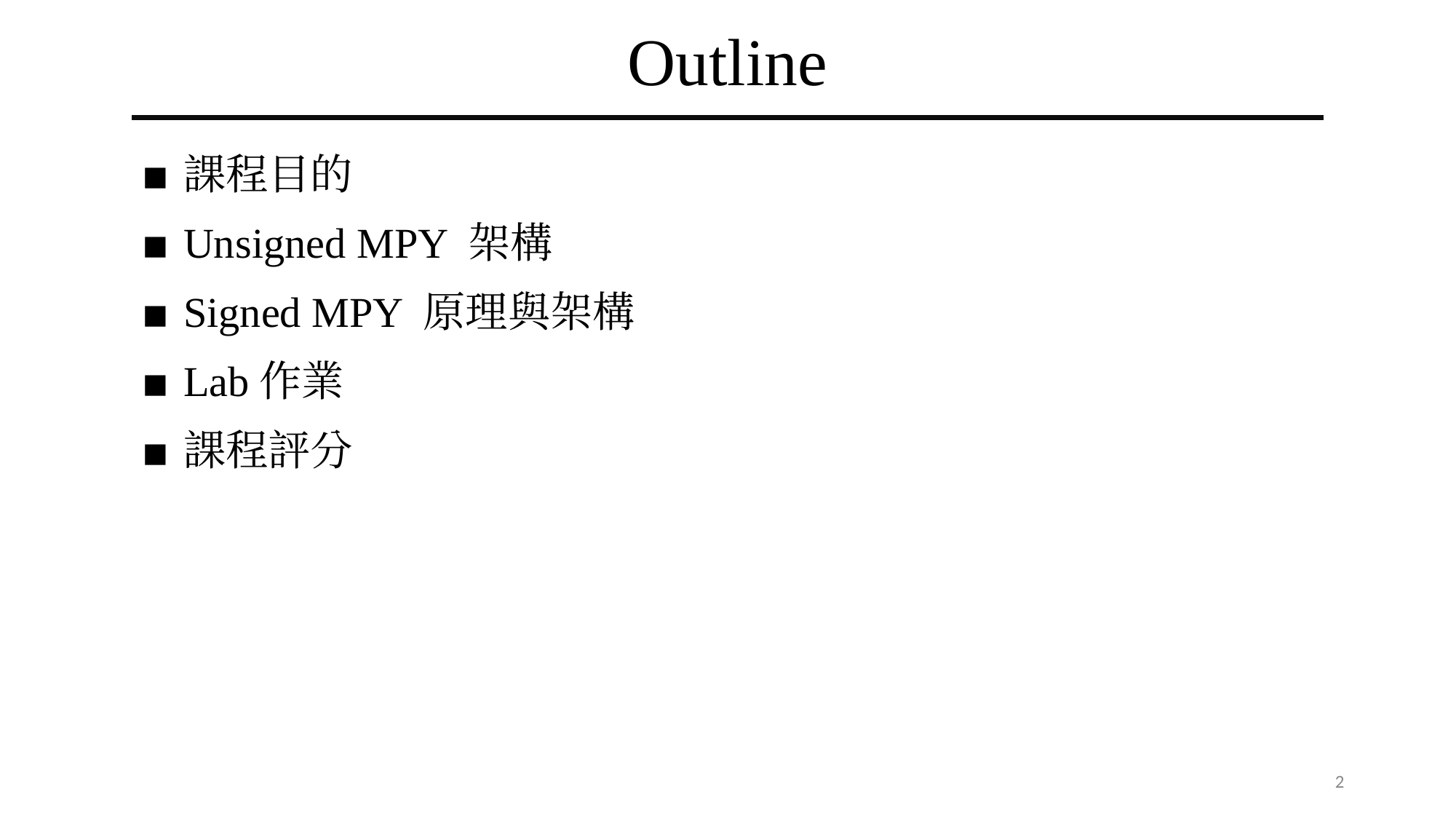

Outline
課程目的
Unsigned MPY 架構
Signed MPY 原理與架構
Lab作業
課程評分
2